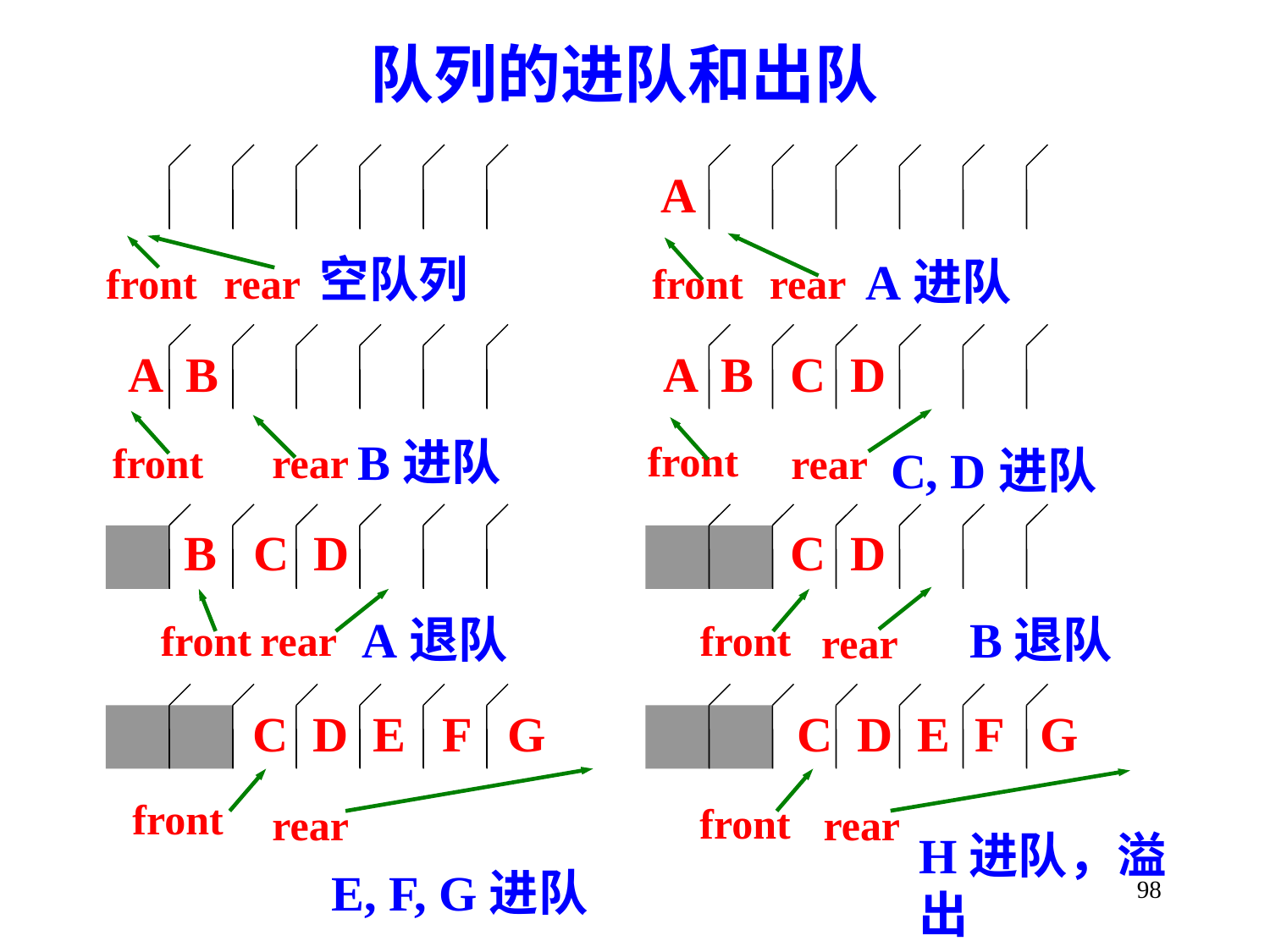

队列的进队和出队

A

空队列
A进队
front
rear
front
rear

A  B
A  B   C  D

B进队
front
front
rear
rear
C, D进队

B   C  D
C  D

A退队
B退队
front
rear
front
rear

C  D  E   F   G
C  D  E  F   G

front
front
rear
rear
H进队，溢出
E, F, G进队
98